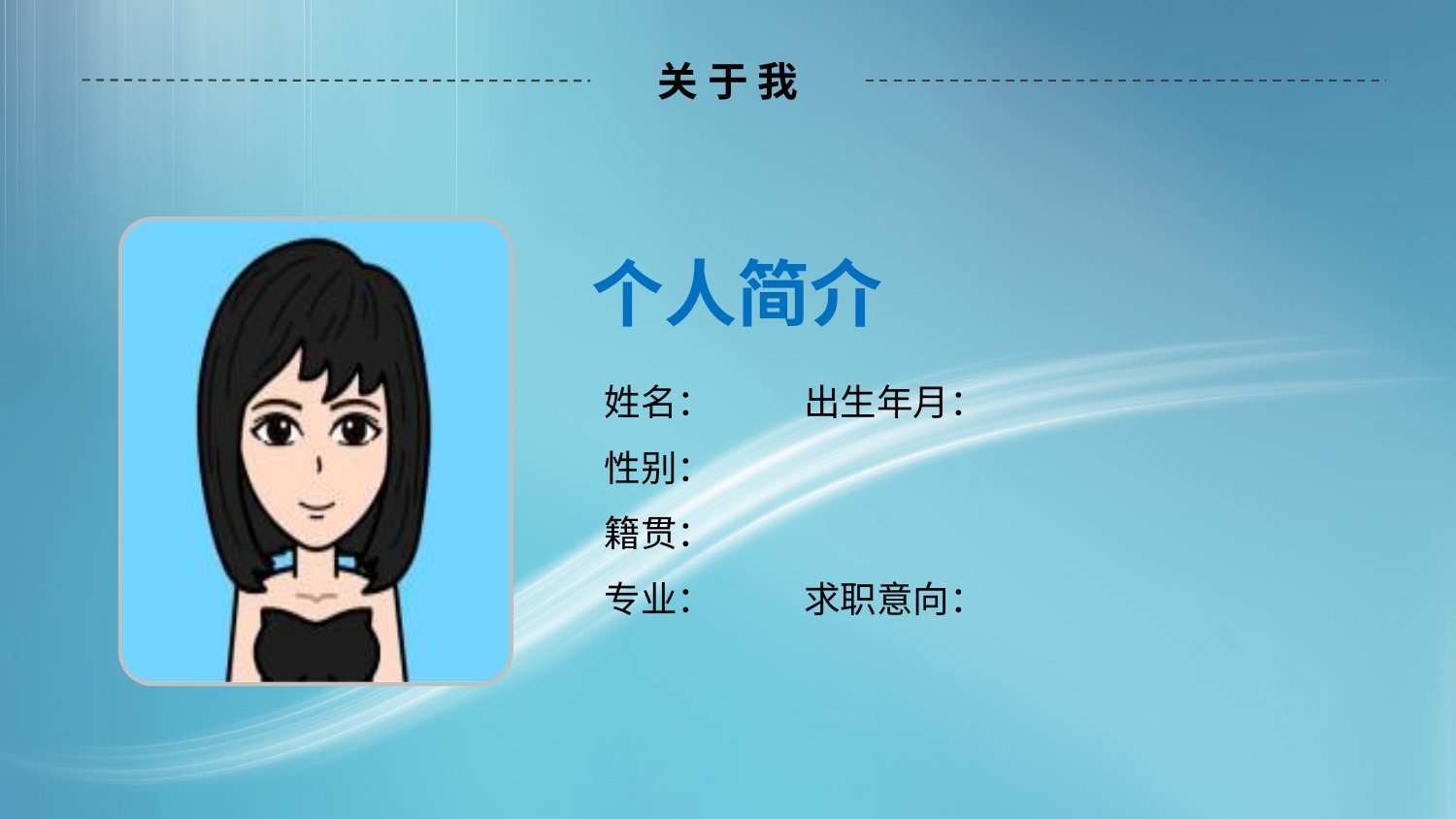

# 关 于 我

个人简介
姓名：           出生年月：
性别：
籍贯：
专业：           求职意向：